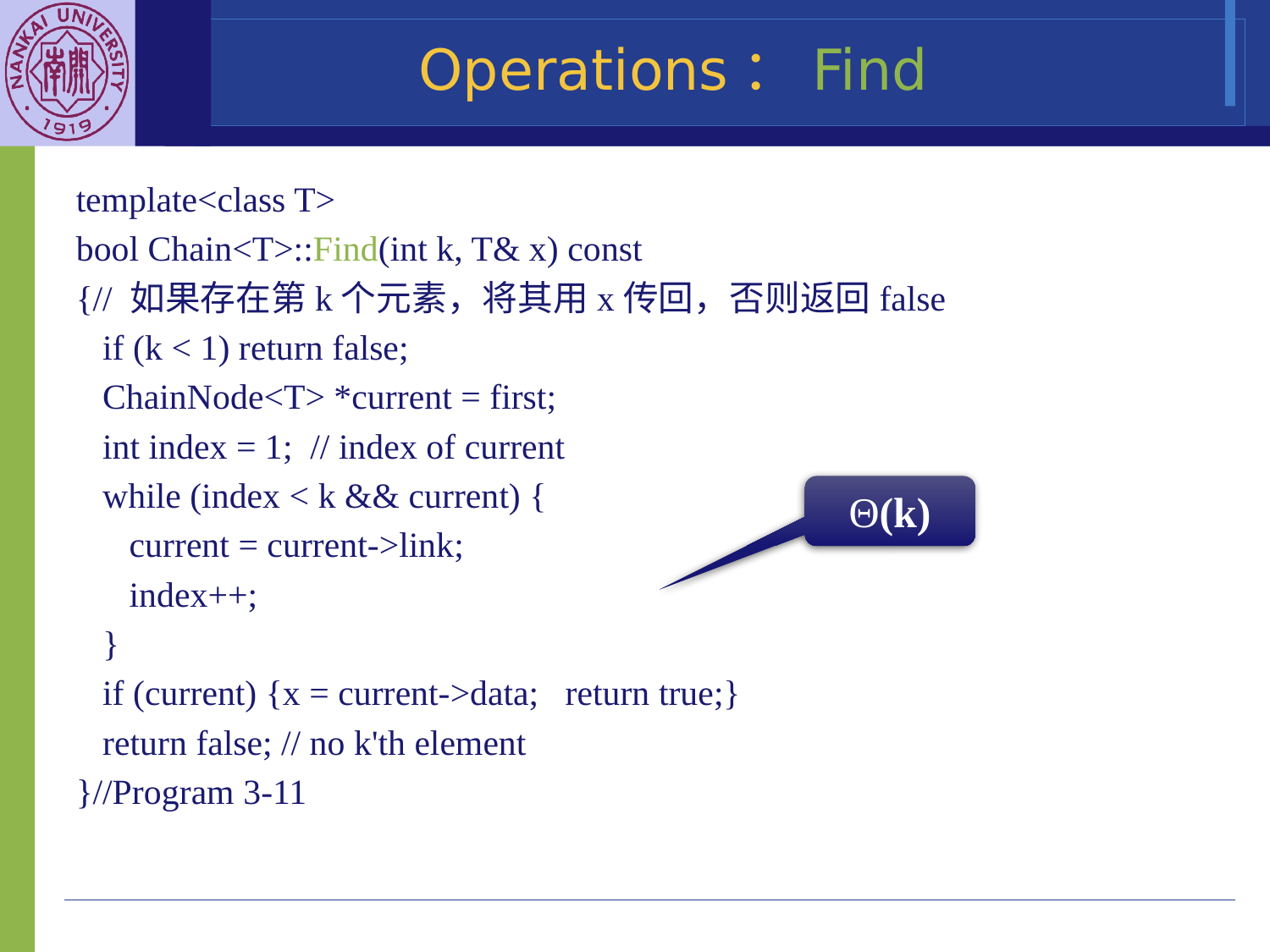

# Operations：Find
template<class T>
bool Chain<T>::Find(int k, T& x) const
{// 如果存在第k个元素，将其用x传回，否则返回false
   if (k < 1) return false;
   ChainNode<T> *current = first;
   int index = 1;  // index of current
   while (index < k && current) {
      current = current->link;
      index++;
   }
   if (current) {x = current->data;   return true;}
   return false; // no k'th element
}//Program 3-11
Θ(k)
27